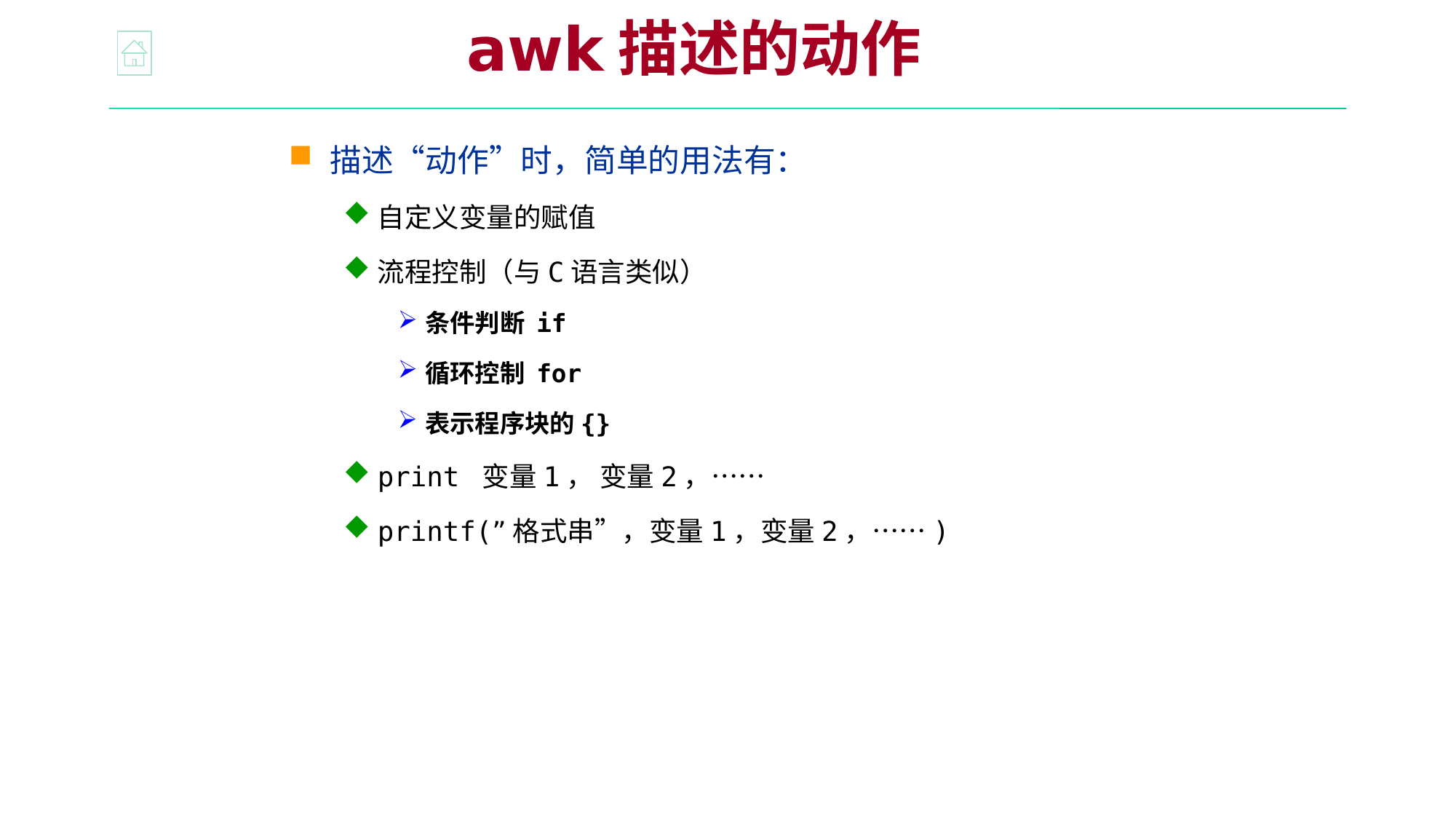

awk描述的动作

描述“动作”时，简单的用法有：
自定义变量的赋值
流程控制（与C语言类似）
条件判断 if
循环控制 for
表示程序块的{}
print 变量1， 变量2，……
printf(”格式串”，变量1，变量2，……)